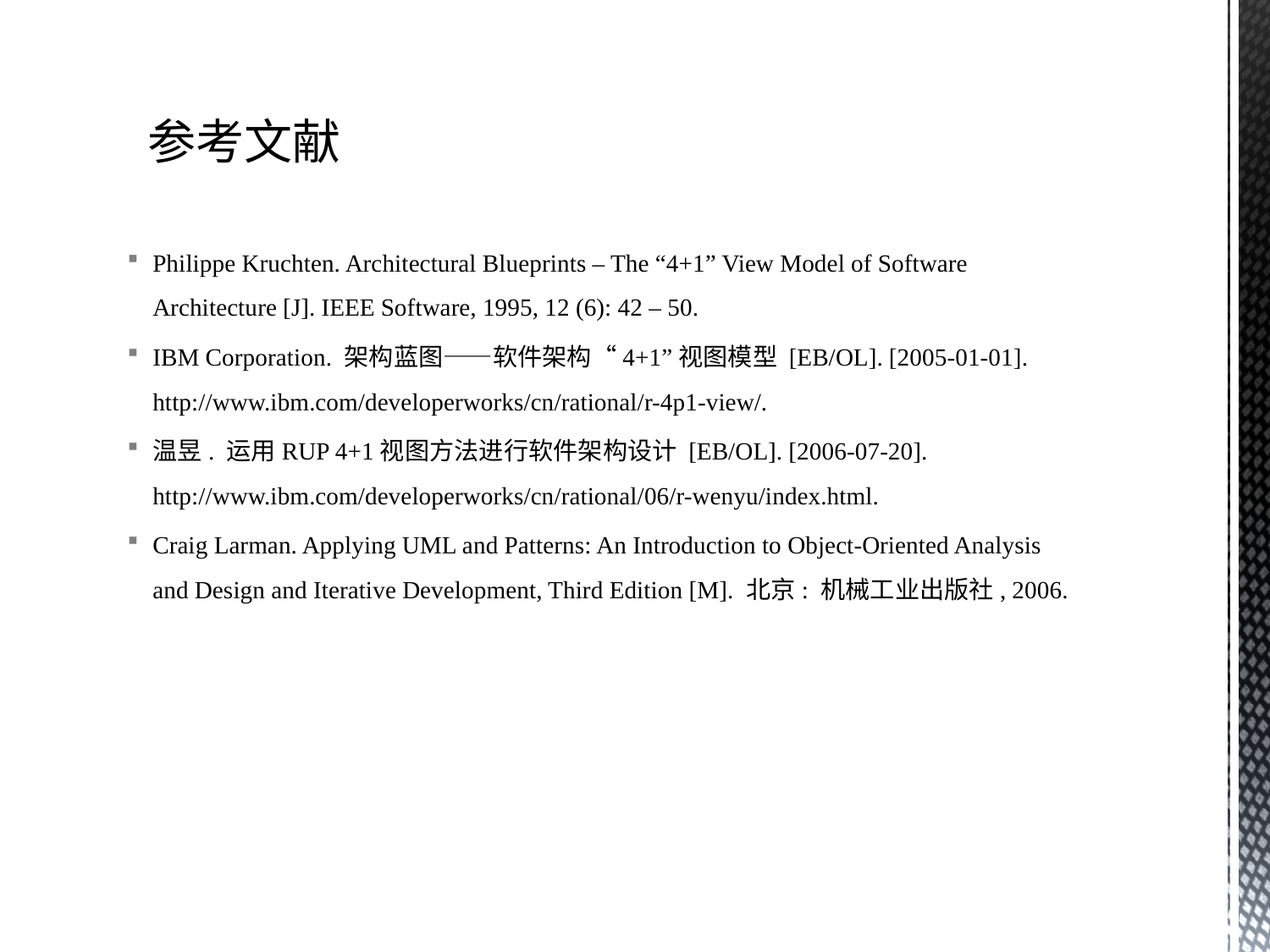

# 参考文献
Philippe Kruchten. Architectural Blueprints – The “4+1” View Model of Software Architecture [J]. IEEE Software, 1995, 12 (6): 42 – 50.
IBM Corporation. 架构蓝图——软件架构“4+1”视图模型 [EB/OL]. [2005-01-01]. http://www.ibm.com/developerworks/cn/rational/r-4p1-view/.
温昱. 运用RUP 4+1视图方法进行软件架构设计 [EB/OL]. [2006-07-20]. http://www.ibm.com/developerworks/cn/rational/06/r-wenyu/index.html.
Craig Larman. Applying UML and Patterns: An Introduction to Object-Oriented Analysis and Design and Iterative Development, Third Edition [M]. 北京: 机械工业出版社, 2006.